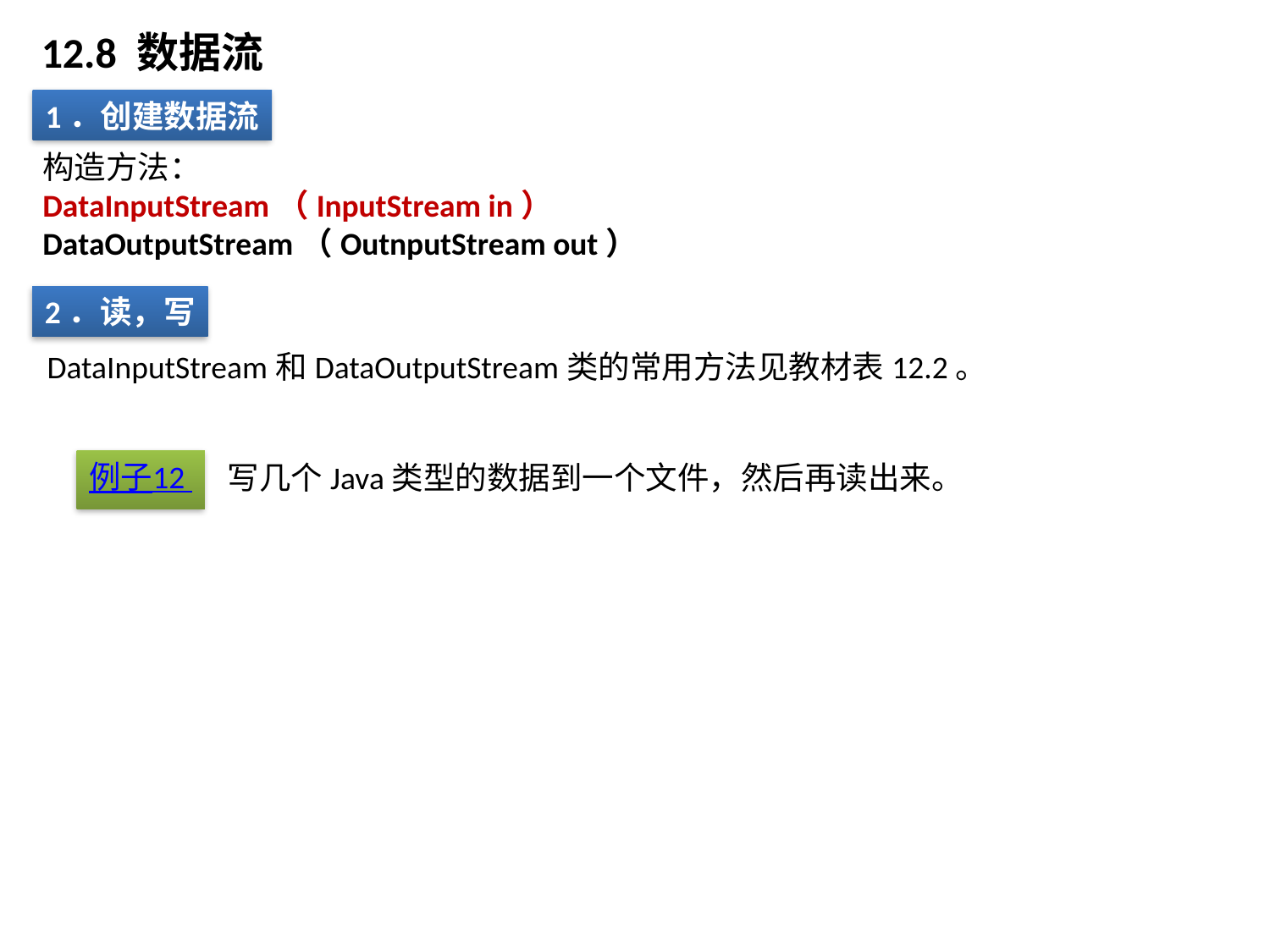

# 12.8 数据流
1．创建数据流
构造方法：
DataInputStream（InputStream in）
DataOutputStream（OutnputStream out）
2．读，写
DataInputStream和DataOutputStream类的常用方法见教材表12.2。
例子12
写几个Java类型的数据到一个文件，然后再读出来。